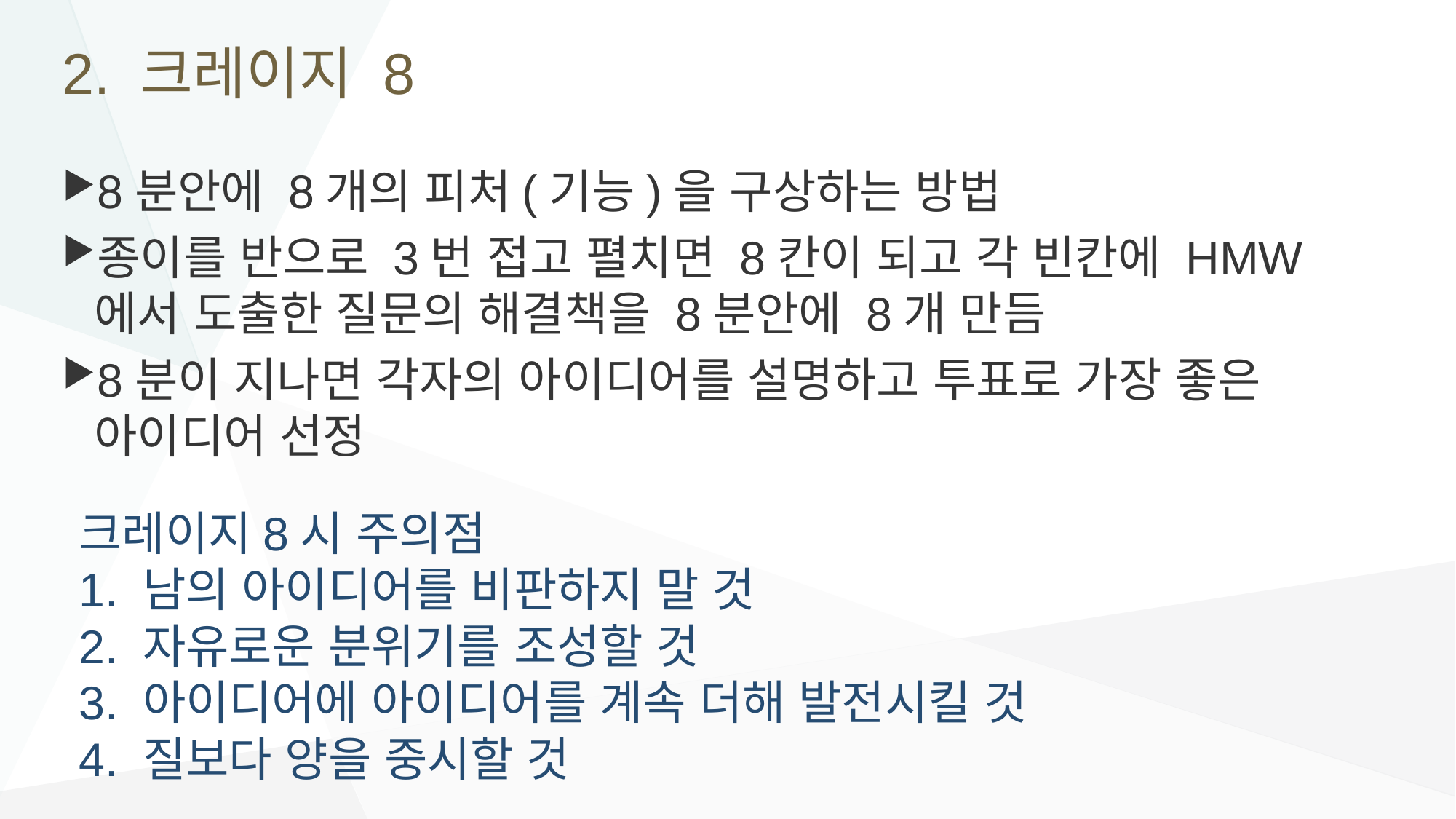

# 2. 크레이지 8
8분안에 8개의 피처(기능)을 구상하는 방법
종이를 반으로 3번 접고 펼치면 8칸이 되고 각 빈칸에 HMW에서 도출한 질문의 해결책을 8분안에 8개 만듬
8분이 지나면 각자의 아이디어를 설명하고 투표로 가장 좋은 아이디어 선정

크레이지8시 주의점
1. 남의 아이디어를 비판하지 말 것
2. 자유로운 분위기를 조성할 것
3. 아이디어에 아이디어를 계속 더해 발전시킬 것
4. 질보다 양을 중시할 것